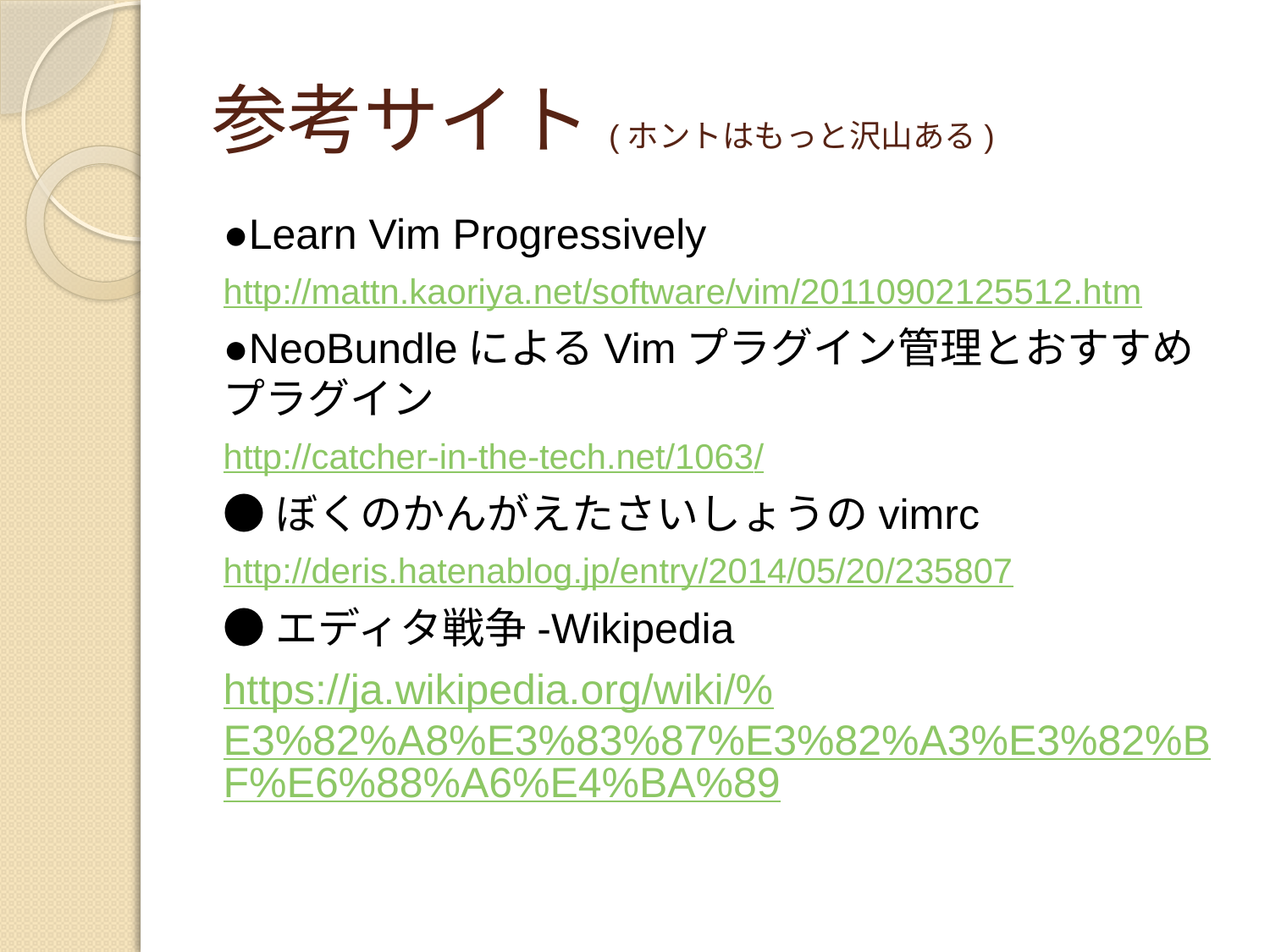

# 参考サイト(ホントはもっと沢山ある)
●Learn Vim Progressively
http://mattn.kaoriya.net/software/vim/20110902125512.htm
●NeoBundleによるVimプラグイン管理とおすすめプラグイン
http://catcher-in-the-tech.net/1063/
●ぼくのかんがえたさいしょうのvimrc
http://deris.hatenablog.jp/entry/2014/05/20/235807
●エディタ戦争-Wikipedia
https://ja.wikipedia.org/wiki/%E3%82%A8%E3%83%87%E3%82%A3%E3%82%BF%E6%88%A6%E4%BA%89